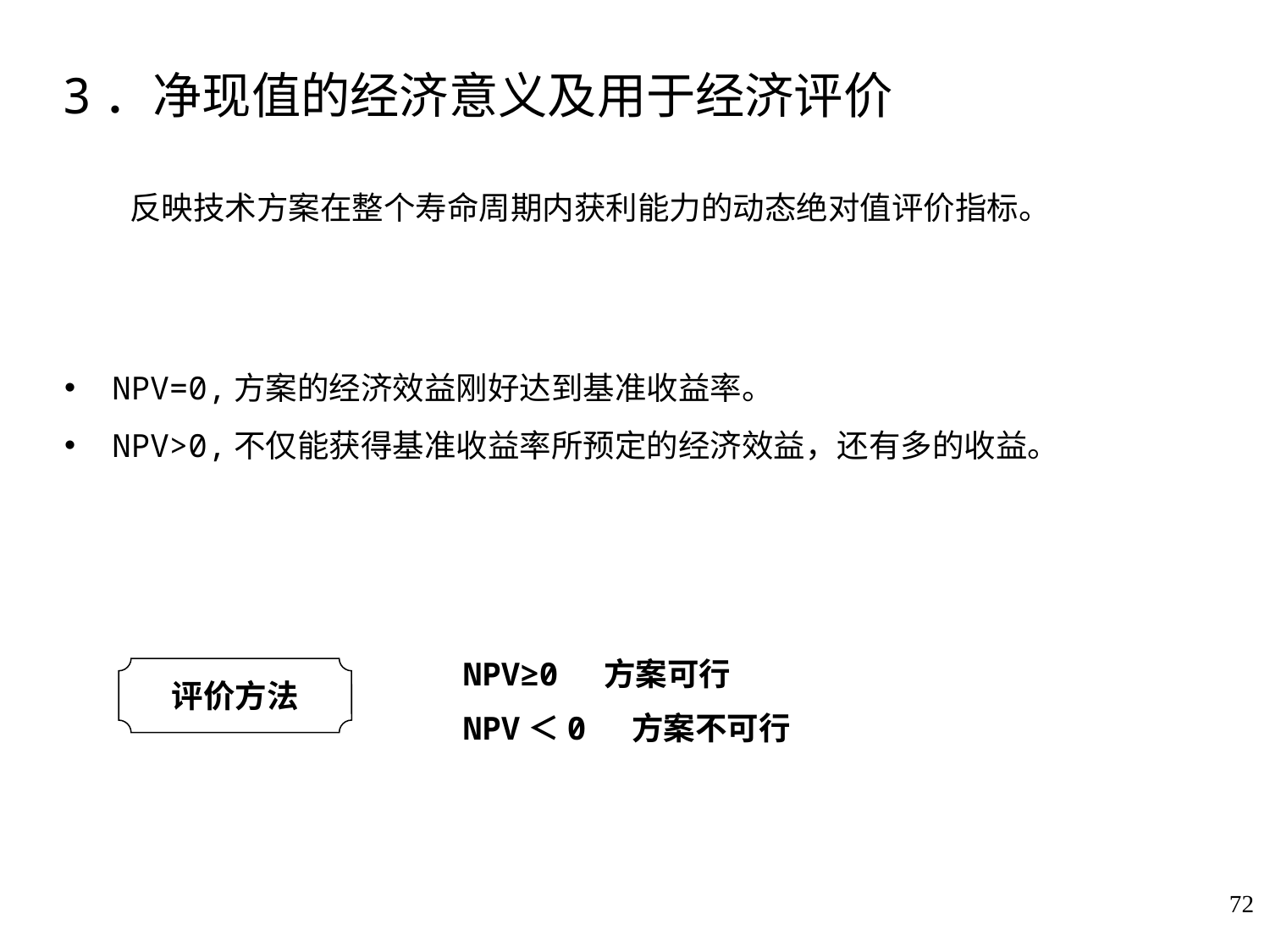

3．净现值的经济意义及用于经济评价
    反映技术方案在整个寿命周期内获利能力的动态绝对值评价指标。
NPV=0,方案的经济效益刚好达到基准收益率。
NPV>0,不仅能获得基准收益率所预定的经济效益，还有多的收益。
NPV≥0  方案可行
NPV＜0  方案不可行
评价方法
72